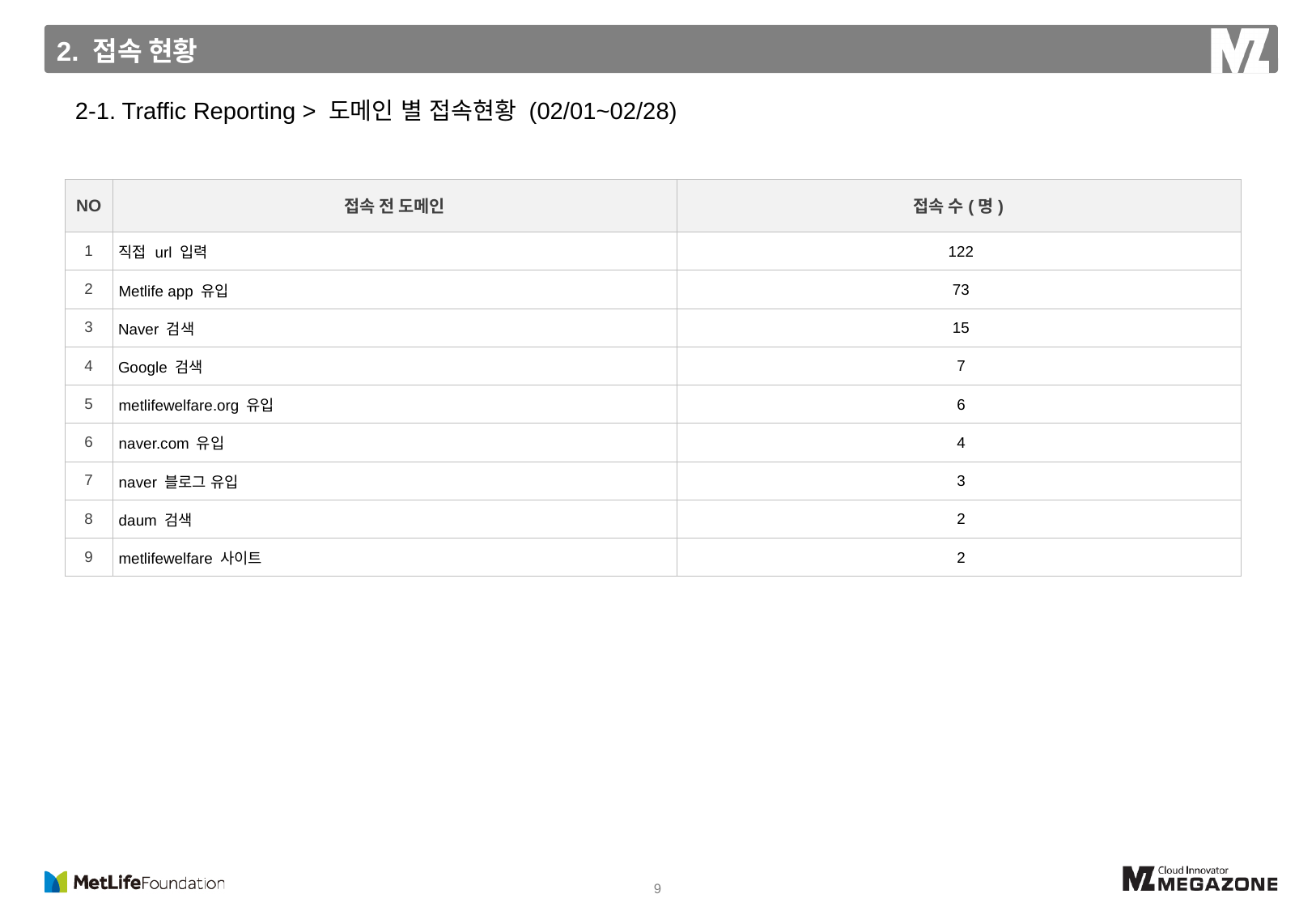

2. 접속 현황
2-1. Traffic Reporting > 도메인 별 접속현황 (02/01~02/28)

| NO | 접속 전 도메인 | 접속 수(명) |
| --- | --- | --- |
| 1 | 직접 url 입력 | 122 |
| 2 | Metlife app 유입 | 73 |
| 3 | Naver 검색 | 15 |
| 4 | Google 검색 | 7 |
| 5 | metlifewelfare.org 유입 | 6 |
| 6 | naver.com 유입 | 4 |
| 7 | naver 블로그 유입 | 3 |
| 8 | daum 검색 | 2 |
| 9 | metlifewelfare 사이트 | 2 |
9